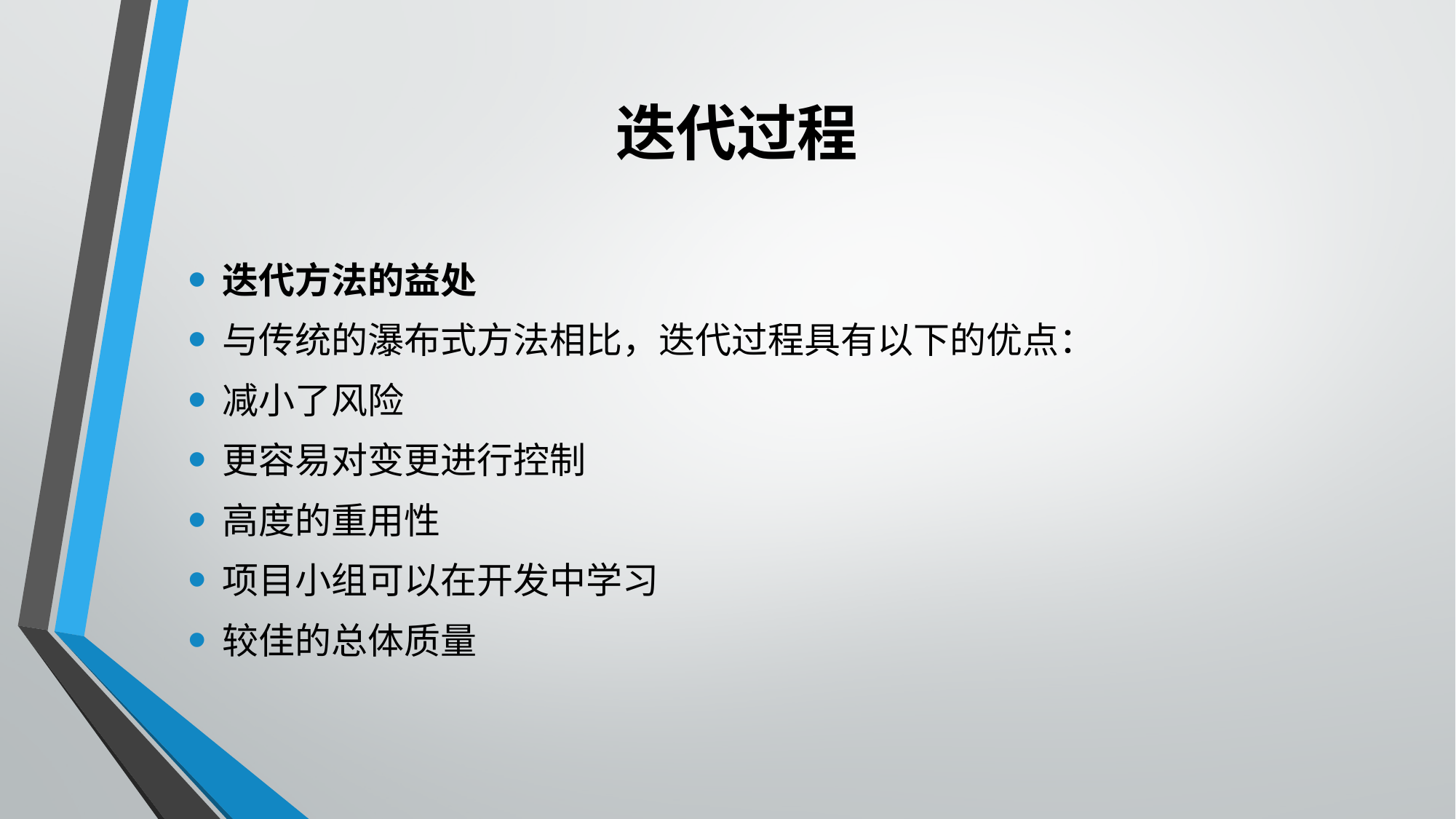

# 迭代过程
迭代方法的益处
与传统的瀑布式方法相比，迭代过程具有以下的优点：
减小了风险
更容易对变更进行控制
高度的重用性
项目小组可以在开发中学习
较佳的总体质量